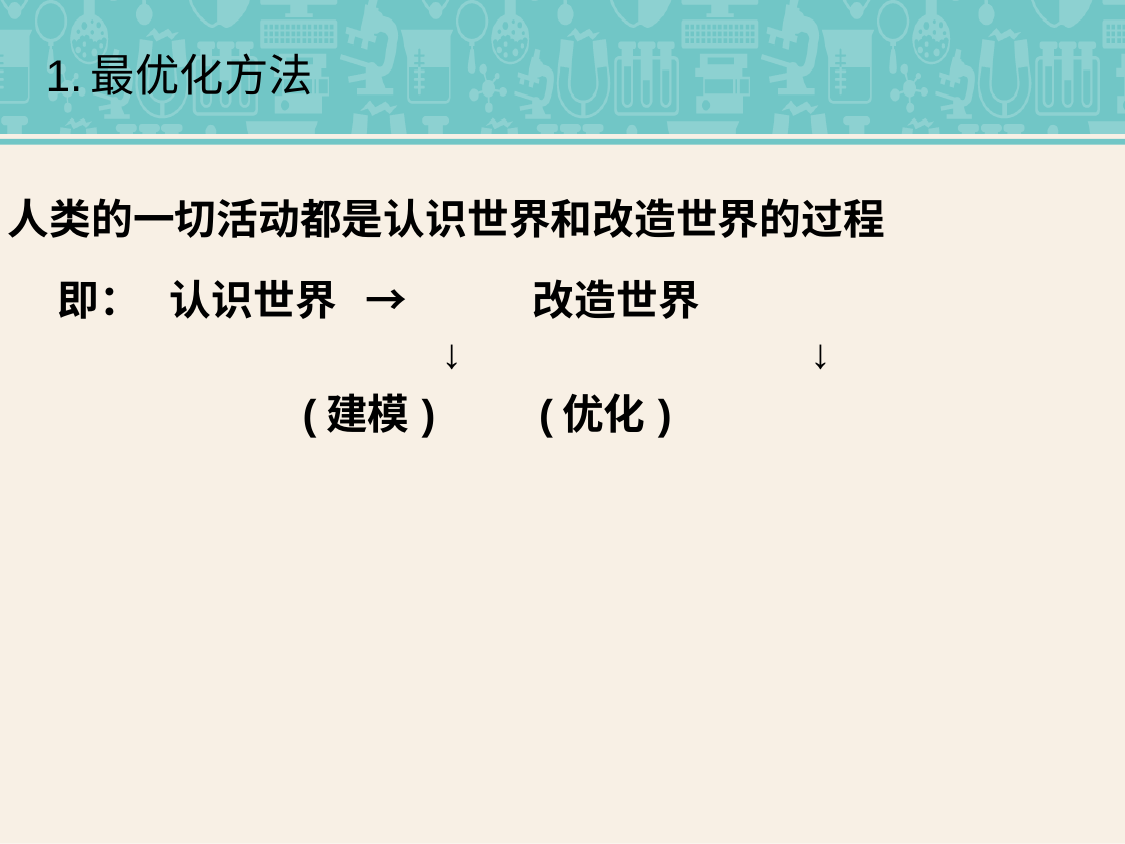

1.最优化方法
人类的一切活动都是认识世界和改造世界的过程
    即：   认识世界   →	改造世界
		 ↓		       ↓
	  (建模)         (优化)